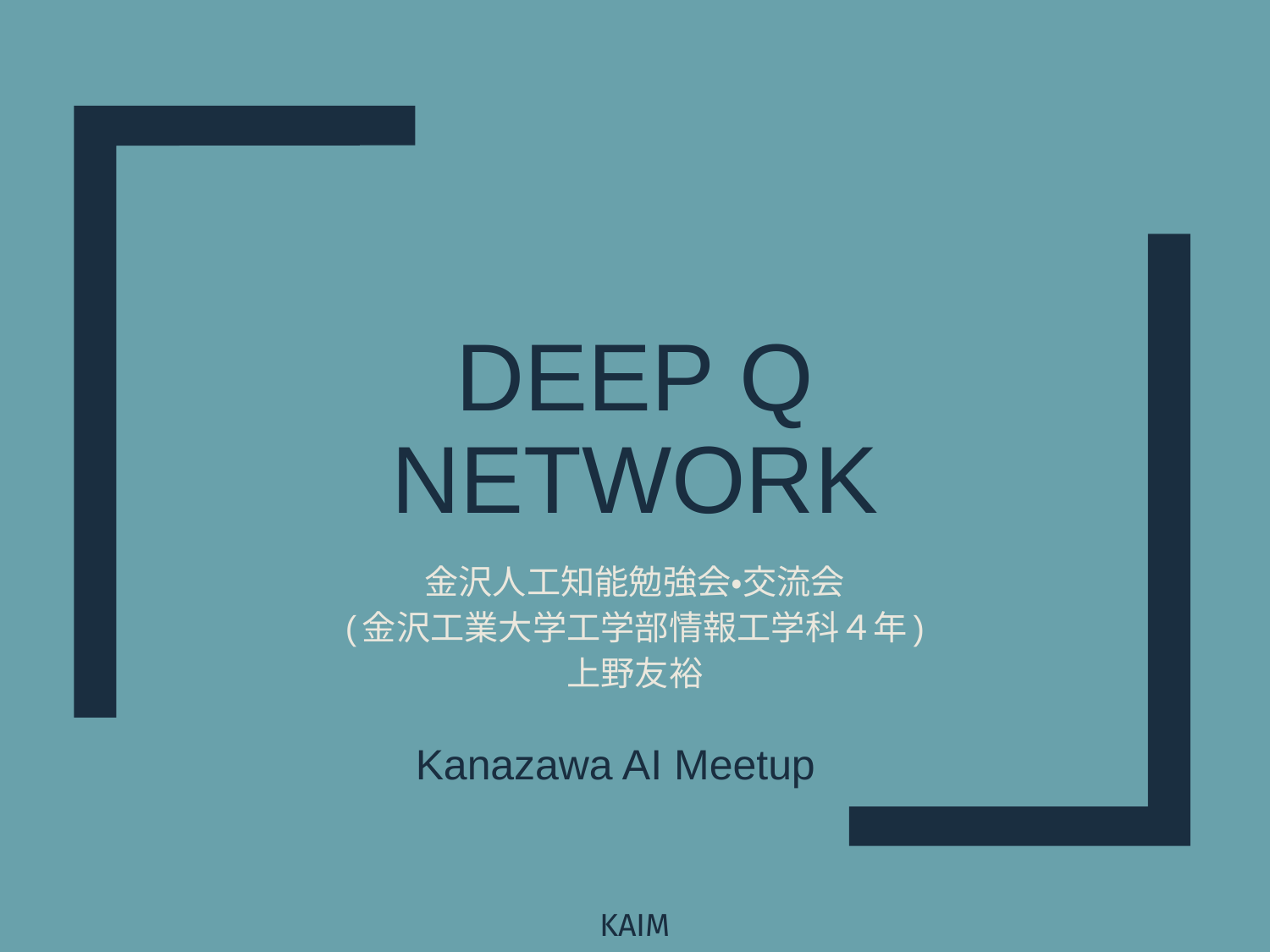

# Deep Q Network
金沢人工知能勉強会・交流会
(金沢工業大学工学部情報工学科４年)
上野友裕
Kanazawa AI Meetup
KAIM